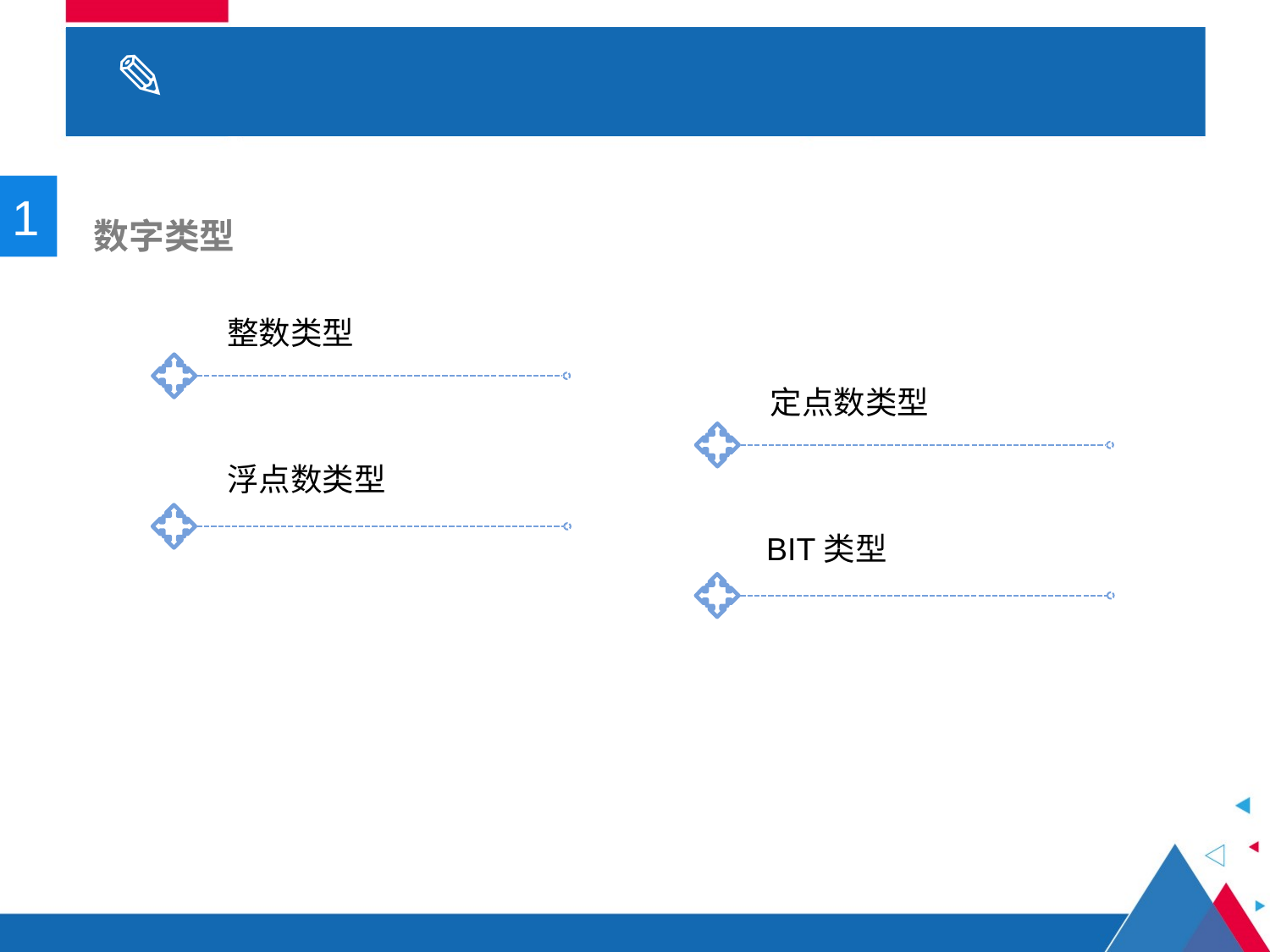

# 3.1 数据类型

1
  数字类型
整数类型

定点数类型

浮点数类型

BIT类型